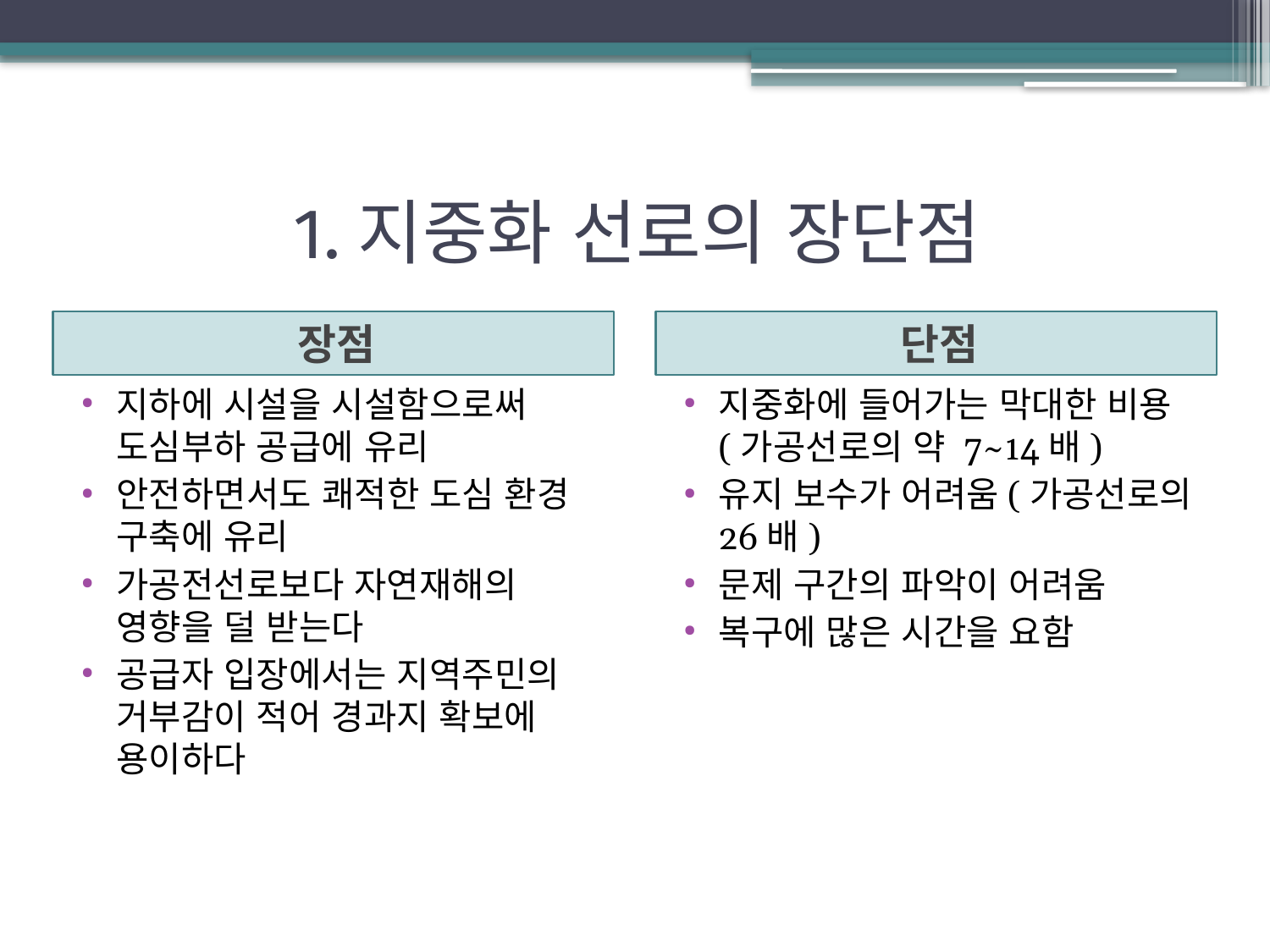

# 1.지중화 선로의 장단점
장점
단점
지하에 시설을 시설함으로써 도심부하 공급에 유리
안전하면서도 쾌적한 도심 환경 구축에 유리
가공전선로보다 자연재해의 영향을 덜 받는다
공급자 입장에서는 지역주민의 거부감이 적어 경과지 확보에 용이하다

지중화에 들어가는 막대한 비용(가공선로의 약 7~14배)
유지 보수가 어려움(가공선로의 26배)
문제 구간의 파악이 어려움
복구에 많은 시간을 요함